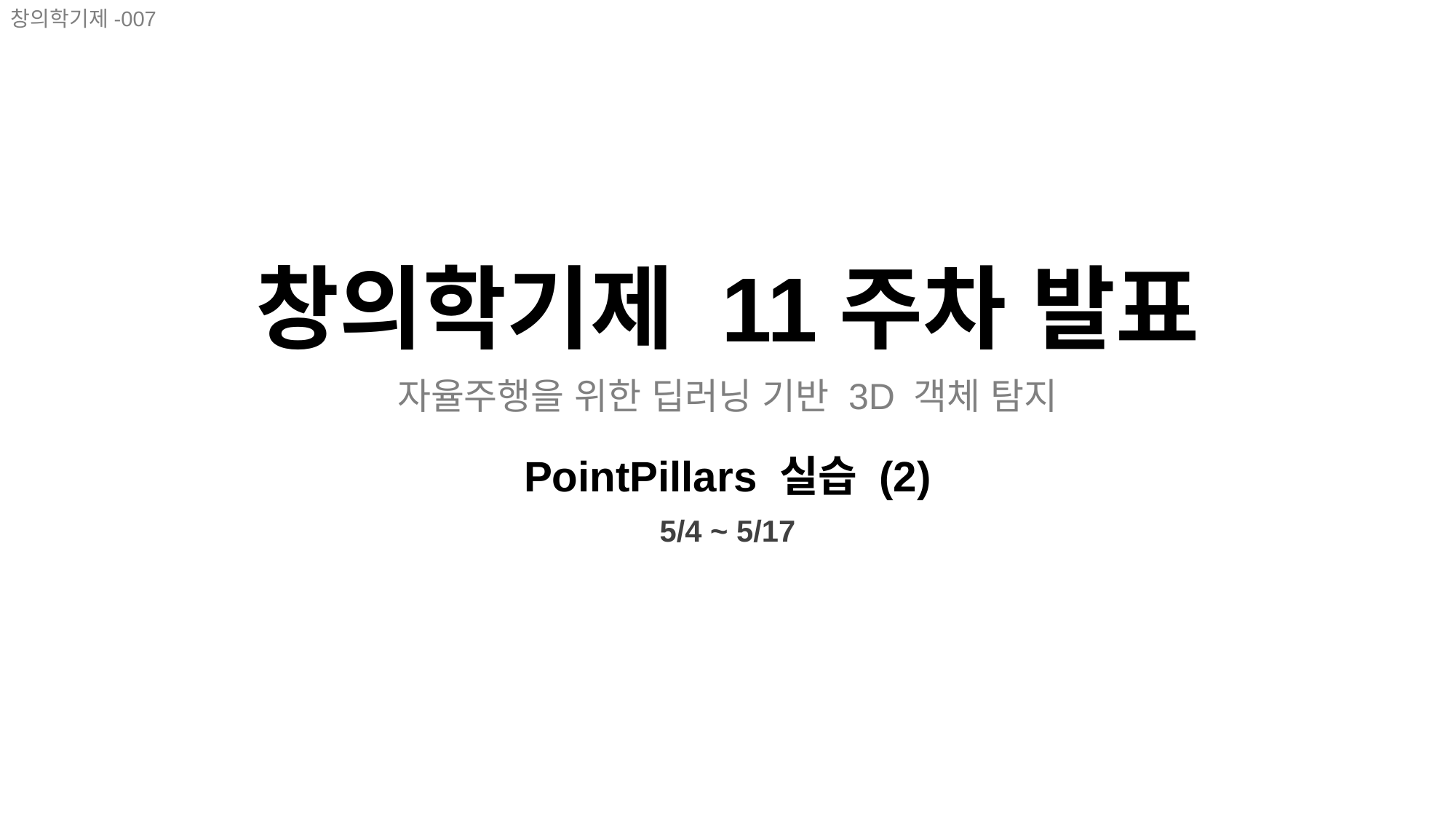

창의학기제-007
# 창의학기제 11주차 발표
자율주행을 위한 딥러닝 기반 3D 객체 탐지
PointPillars 실습 (2)
5/4 ~ 5/17